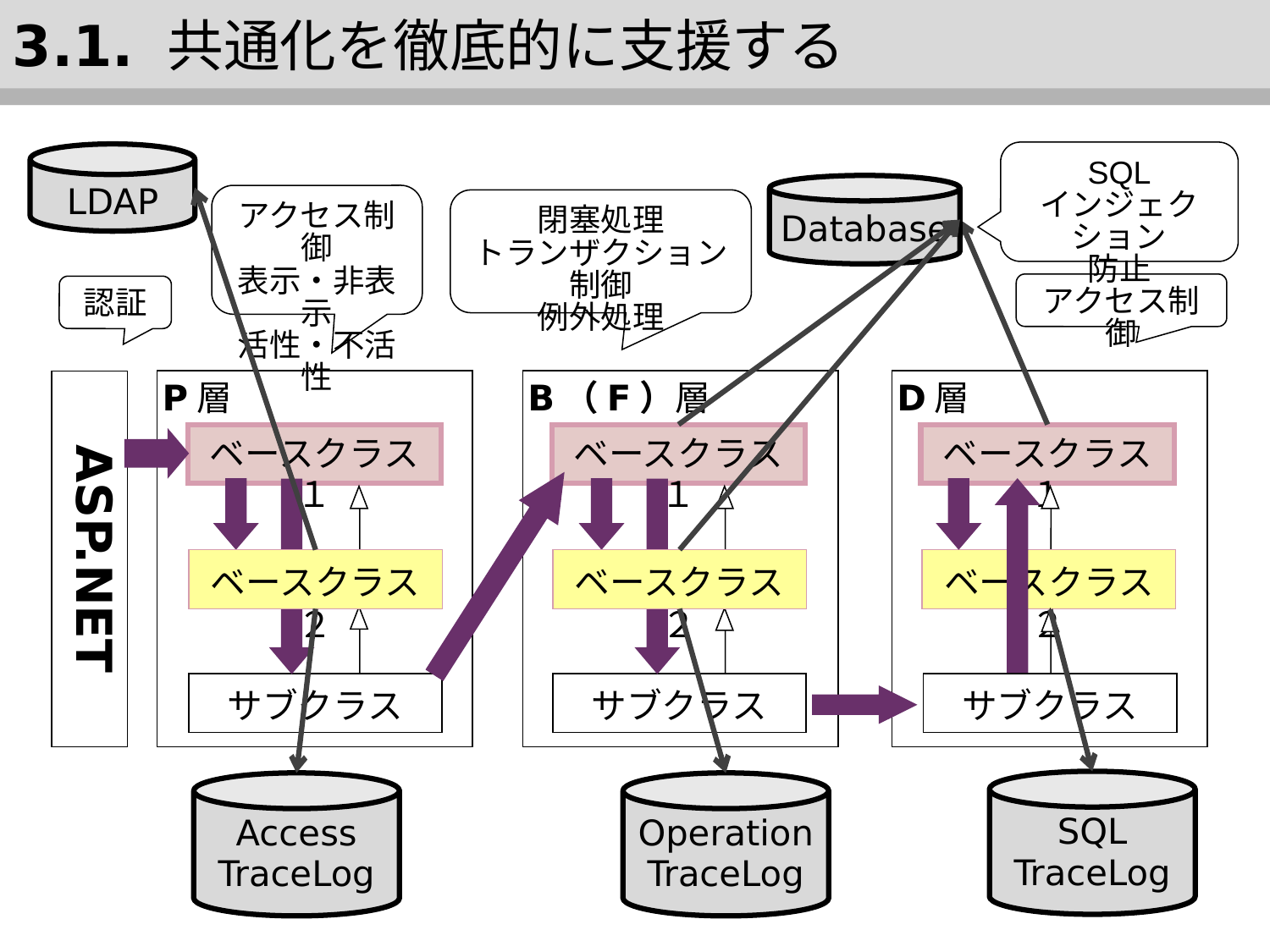

3.1. 共通化を徹底的に支援する
SQL
インジェクション
防止
LDAP
Database
アクセス制御
表示・非表示
活性・不活性
閉塞処理
トランザクション制御
例外処理
アクセス制御
認証
P層
B（F）層
D層
ASP.NET
ベースクラス１
ベースクラス１
ベースクラス１

ベースクラス２
ベースクラス２
ベースクラス２

サブクラス
サブクラス
サブクラス

SQL
TraceLog
Access
TraceLog
Operation
TraceLog